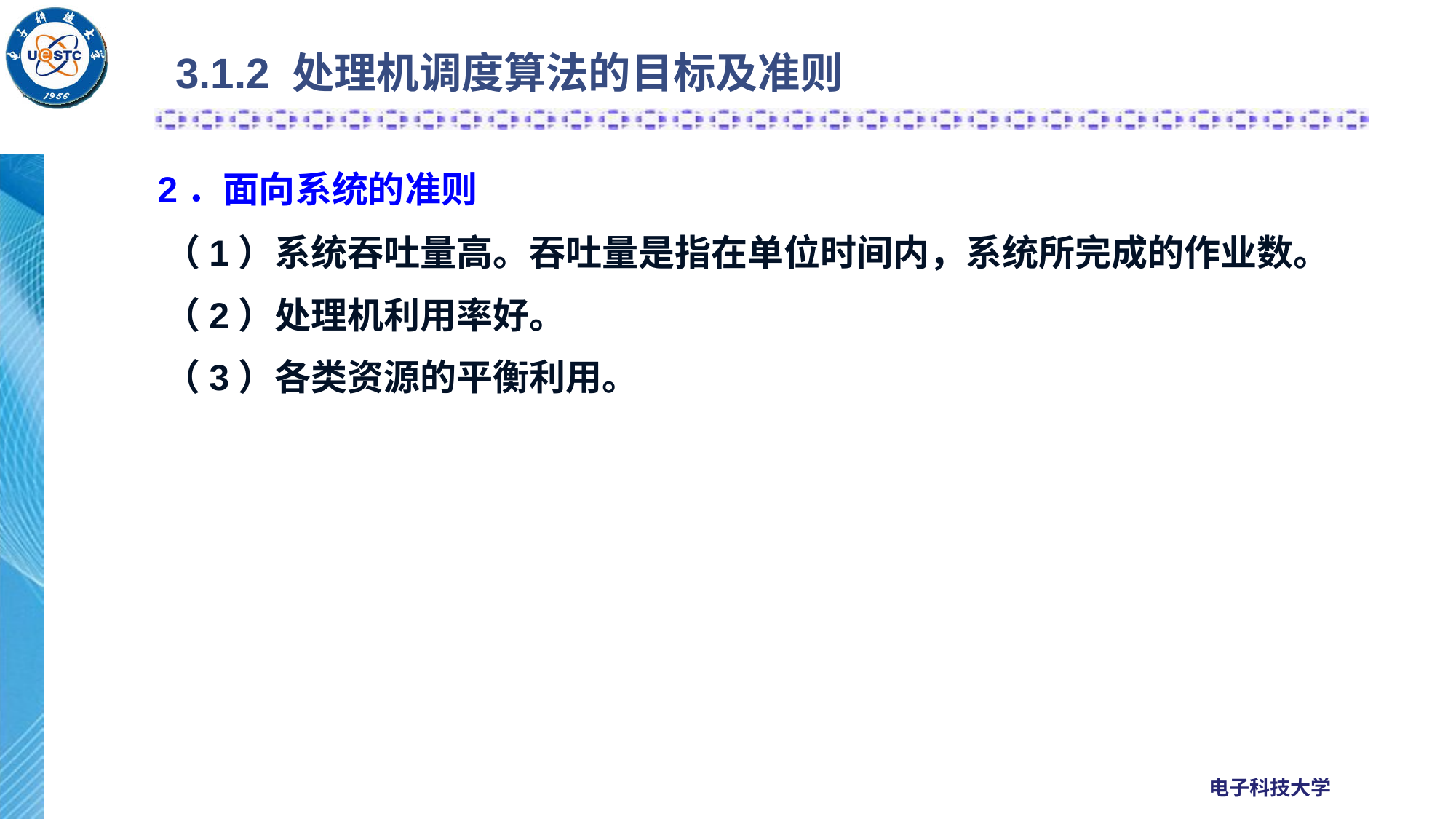

# 3.1.2 处理机调度算法的目标及准则
 2．面向系统的准则
 （1）系统吞吐量高。吞吐量是指在单位时间内，系统所完成的作业数。
 （2）处理机利用率好。
 （3）各类资源的平衡利用。